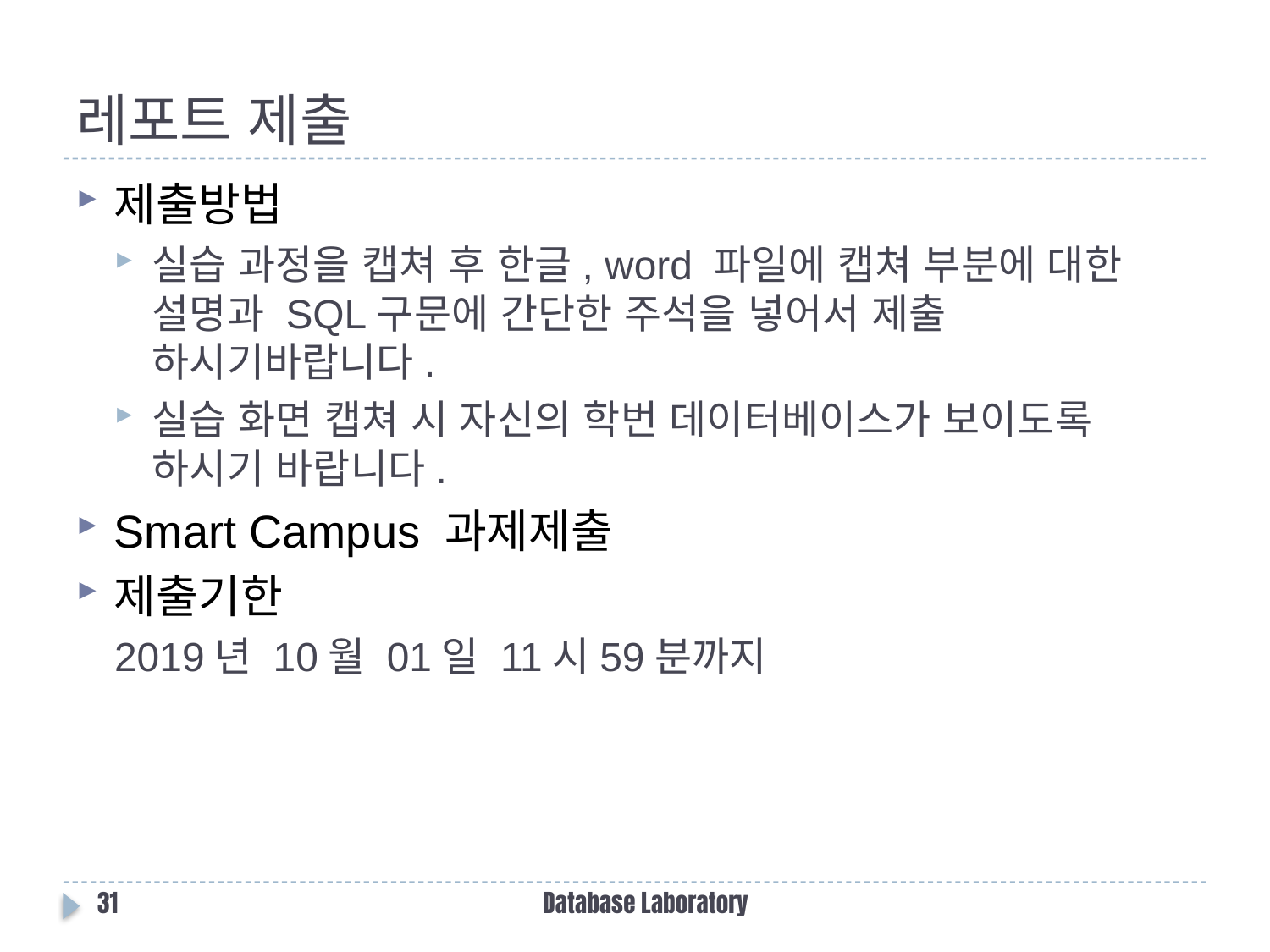

# 레포트 제출
제출방법
실습 과정을 캡쳐 후 한글, word 파일에 캡쳐 부분에 대한 설명과 SQL구문에 간단한 주석을 넣어서 제출 하시기바랍니다.
실습 화면 캡쳐 시 자신의 학번 데이터베이스가 보이도록 하시기 바랍니다.
Smart Campus 과제제출
제출기한
2019년 10월 01일 11시59분까지
31
Database Laboratory